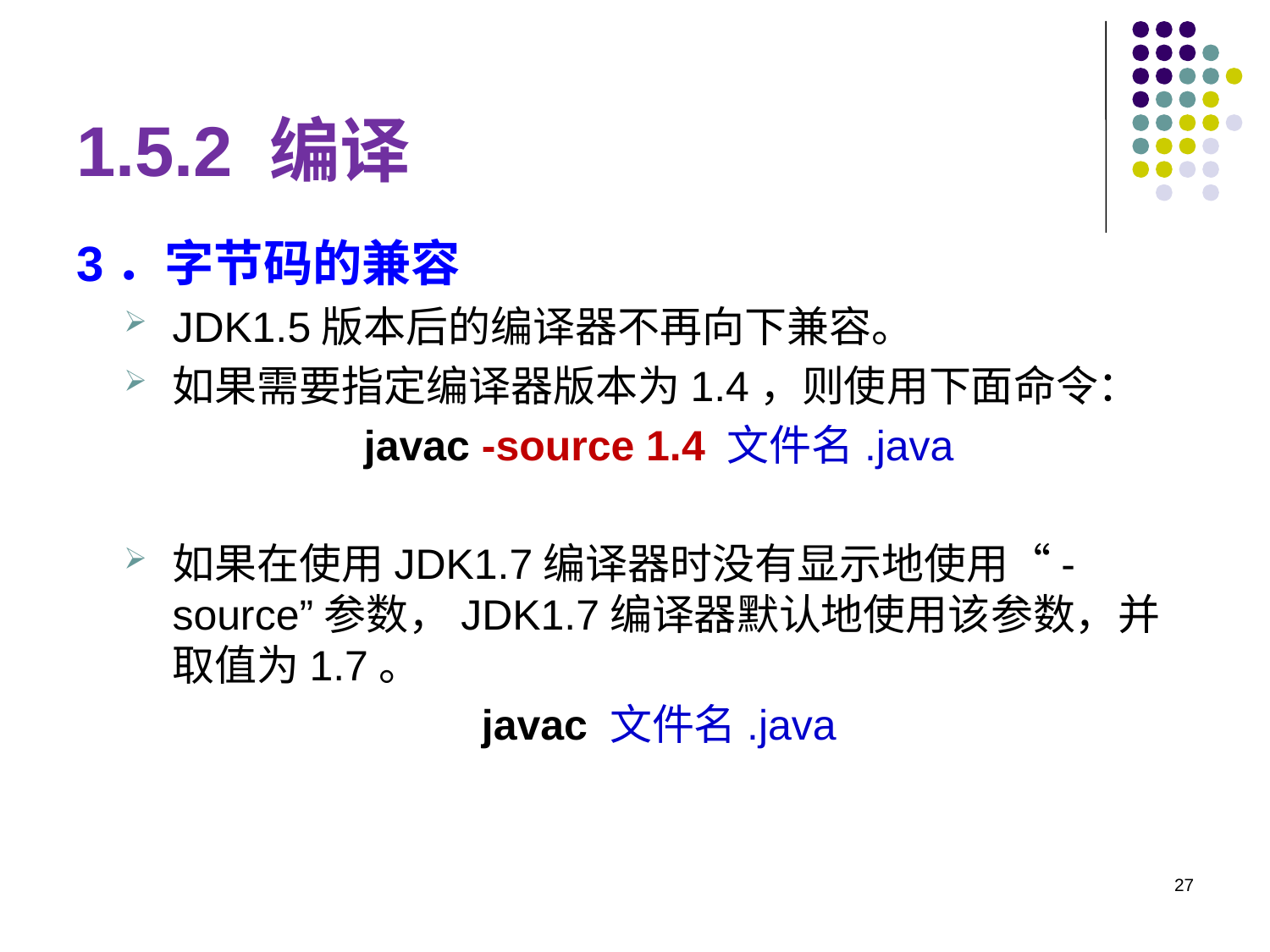

# 1.5.2 编译
3．字节码的兼容
JDK1.5版本后的编译器不再向下兼容。
如果需要指定编译器版本为1.4，则使用下面命令：
javac -source 1.4 文件名.java

如果在使用JDK1.7编译器时没有显示地使用“-source”参数，JDK1.7编译器默认地使用该参数，并取值为1.7。
javac 文件名.java

27